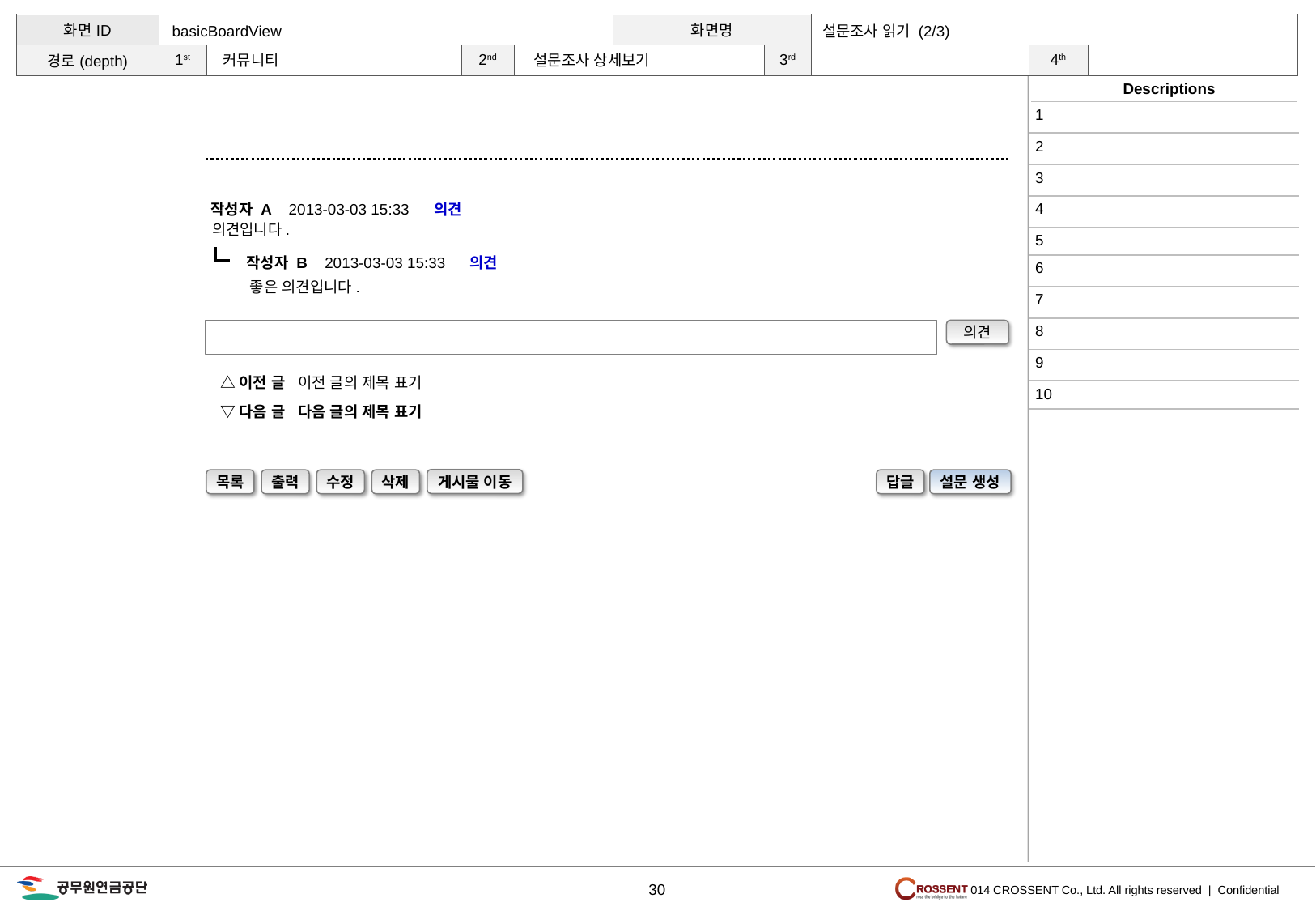

설문조사 읽기 (2/3)
basicBoardView
설문조사 상세보기
커뮤니티
| 1 |  |
| --- | --- |
| 2 |  |
| 3 |  |
| 4 |  |
| 5 |  |
| 6 |  |
| 7 |  |
| 8 |  |
| 9 |  |
| 10 |  |
작성자 A
2013-03-03 15:33
의견
의견입니다.
작성자 B
2013-03-03 15:33
의견
좋은 의견입니다.

의견
△이전 글   이전 글의 제목 표기
▽다음 글   다음 글의 제목 표기
게시물 이동
목록
출력
수정
삭제
답글
설문 생성
30